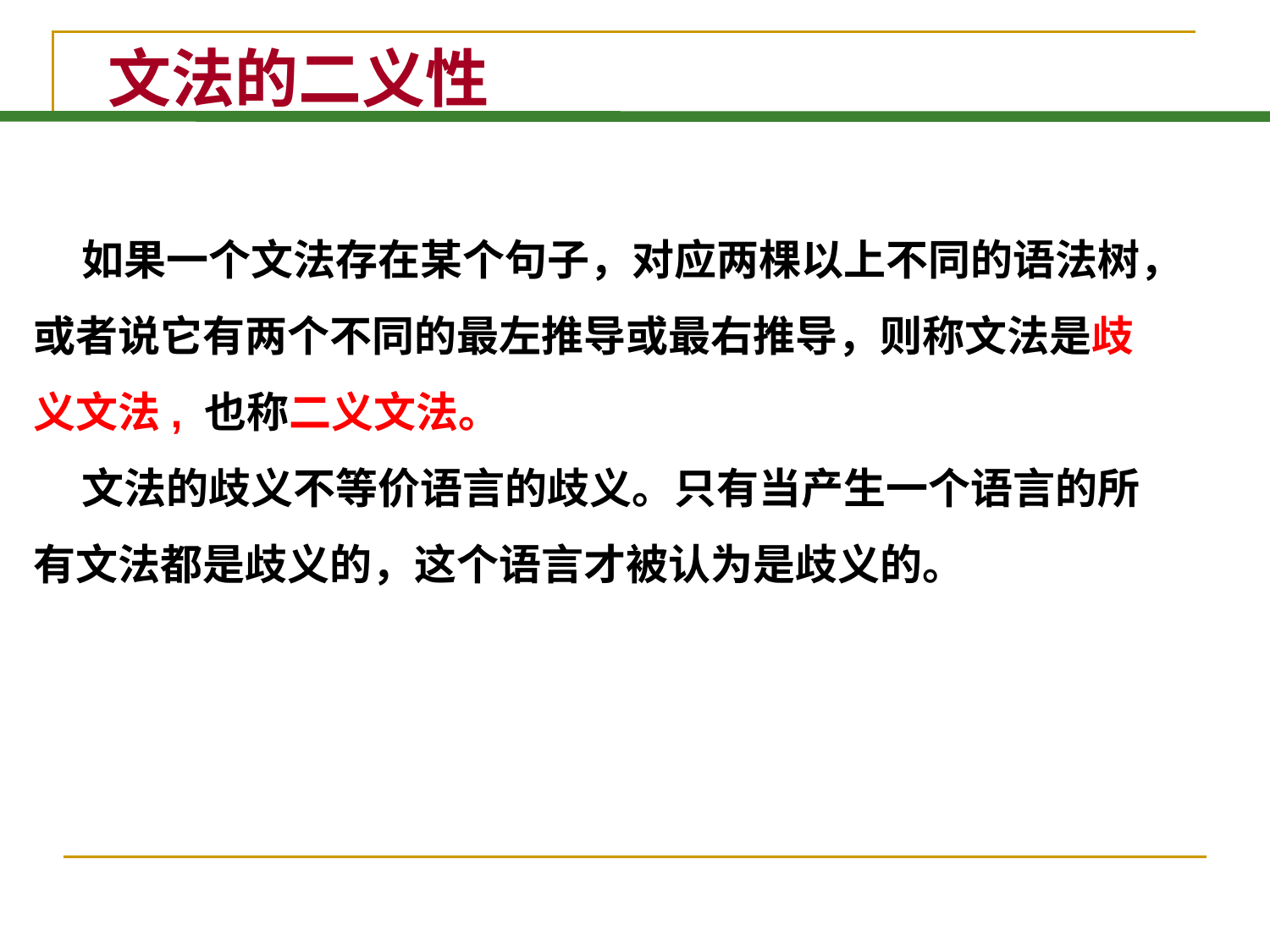

# 文法的二义性

    如果一个文法存在某个句子，对应两棵以上不同的语法树，或者说它有两个不同的最左推导或最右推导，则称文法是歧义文法, 也称二义文法。
    文法的歧义不等价语言的歧义。只有当产生一个语言的所有文法都是歧义的，这个语言才被认为是歧义的。
107